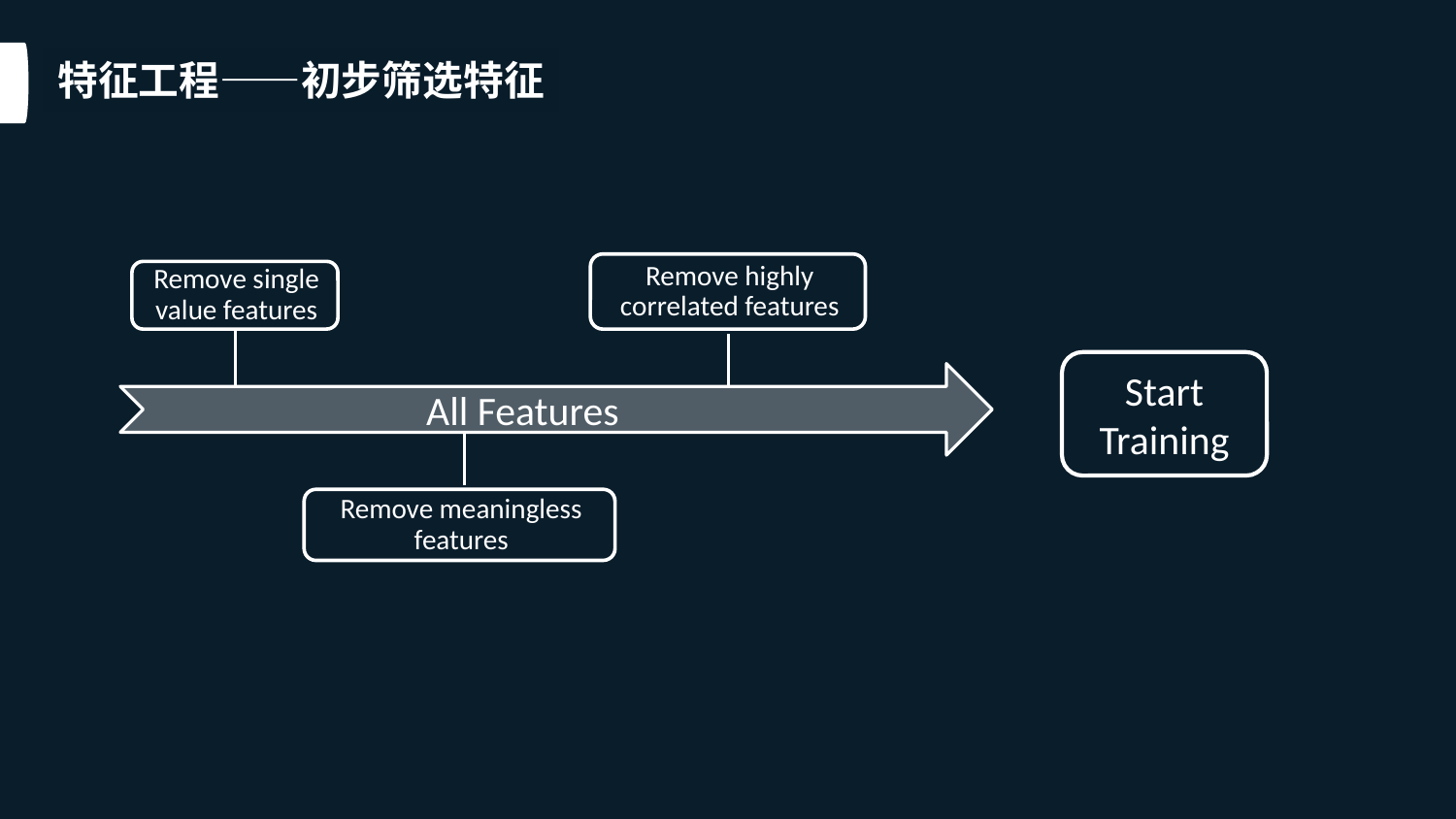

特征工程——初步筛选特征
Remove single value features
Remove meaningless features
Remove highly correlated features
Start Training
All Features